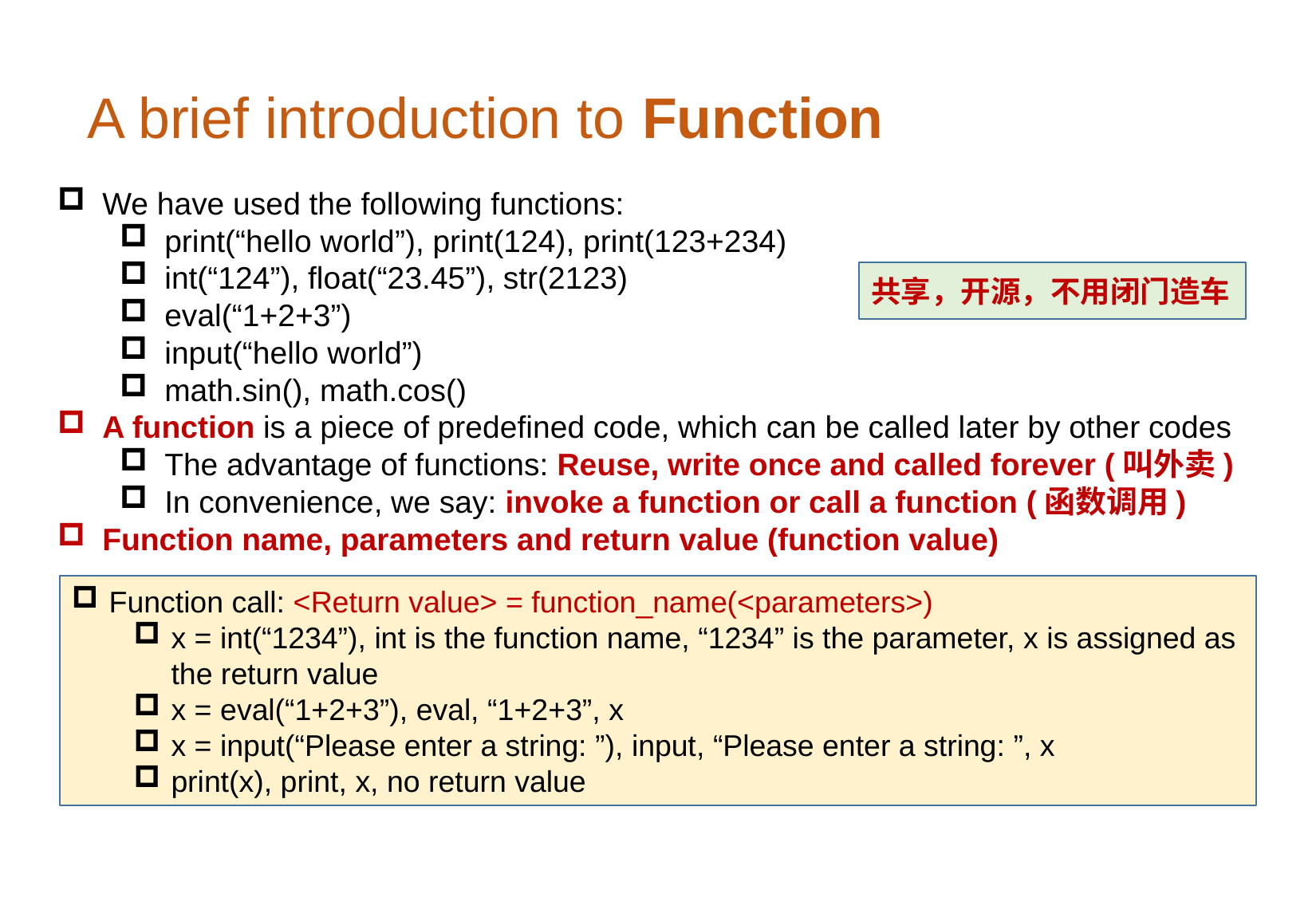

A brief introduction to Function
We have used the following functions:
print(“hello world”), print(124), print(123+234)
int(“124”), float(“23.45”), str(2123)
eval(“1+2+3”)
input(“hello world”)
math.sin(), math.cos()
A function is a piece of predefined code, which can be called later by other codes
The advantage of functions: Reuse, write once and called forever (叫外卖)
In convenience, we say: invoke a function or call a function (函数调用)
Function name, parameters and return value (function value)
共享，开源，不用闭门造车
Function call: <Return value> = function_name(<parameters>)
x = int(“1234”), int is the function name, “1234” is the parameter, x is assigned as the return value
x = eval(“1+2+3”), eval, “1+2+3”, x
x = input(“Please enter a string: ”), input, “Please enter a string: ”, x
print(x), print, x, no return value